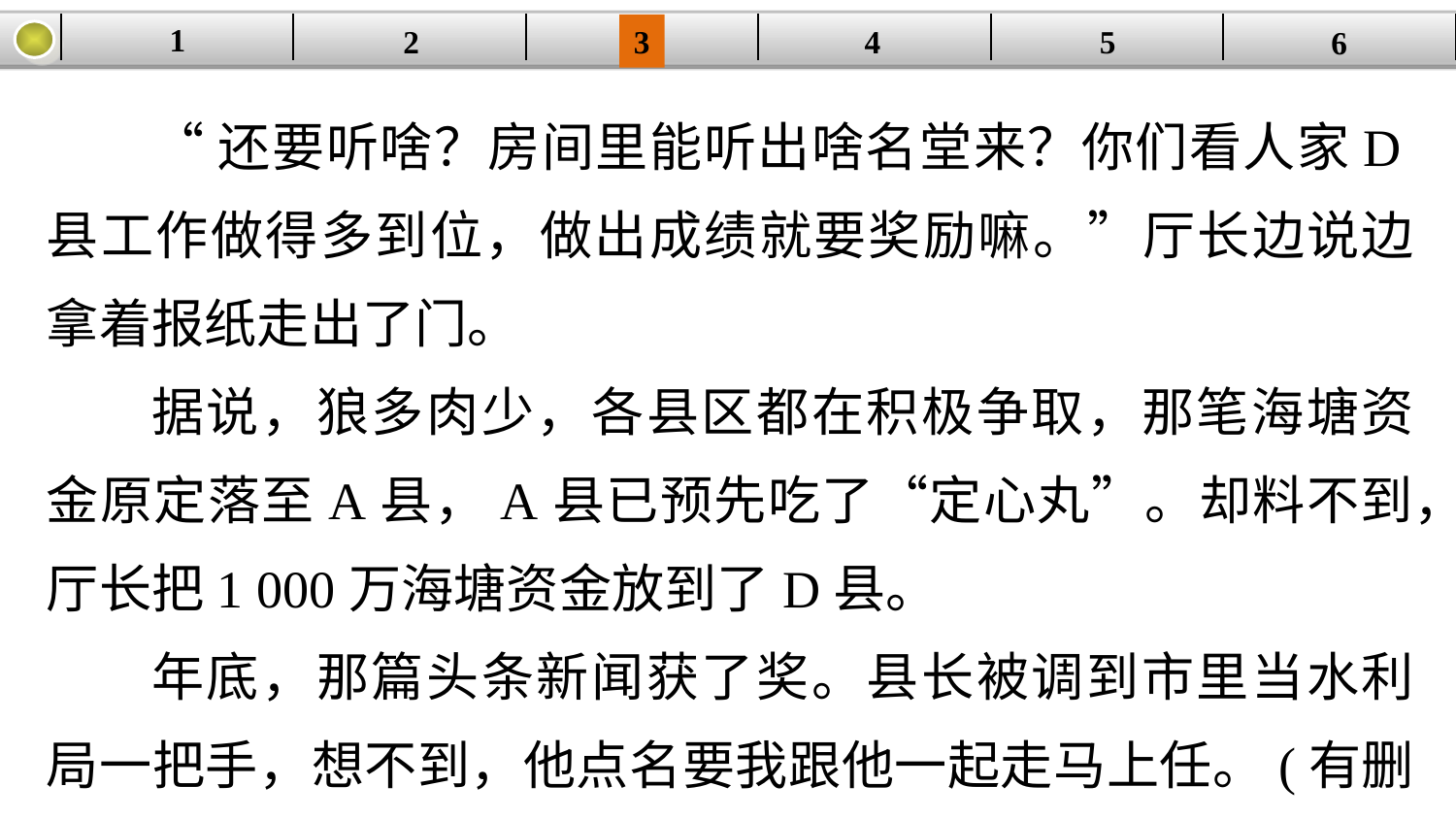

1
|  |  |  |  |  |  |
| --- | --- | --- | --- | --- | --- |
2
3
4
5
6

“还要听啥？房间里能听出啥名堂来？你们看人家D县工作做得多到位，做出成绩就要奖励嘛。”厅长边说边拿着报纸走出了门。
据说，狼多肉少，各县区都在积极争取，那笔海塘资金原定落至A县，A县已预先吃了“定心丸”。却料不到，厅长把1 000万海塘资金放到了D县。
年底，那篇头条新闻获了奖。县长被调到市里当水利局一把手，想不到，他点名要我跟他一起走马上任。(有删改)